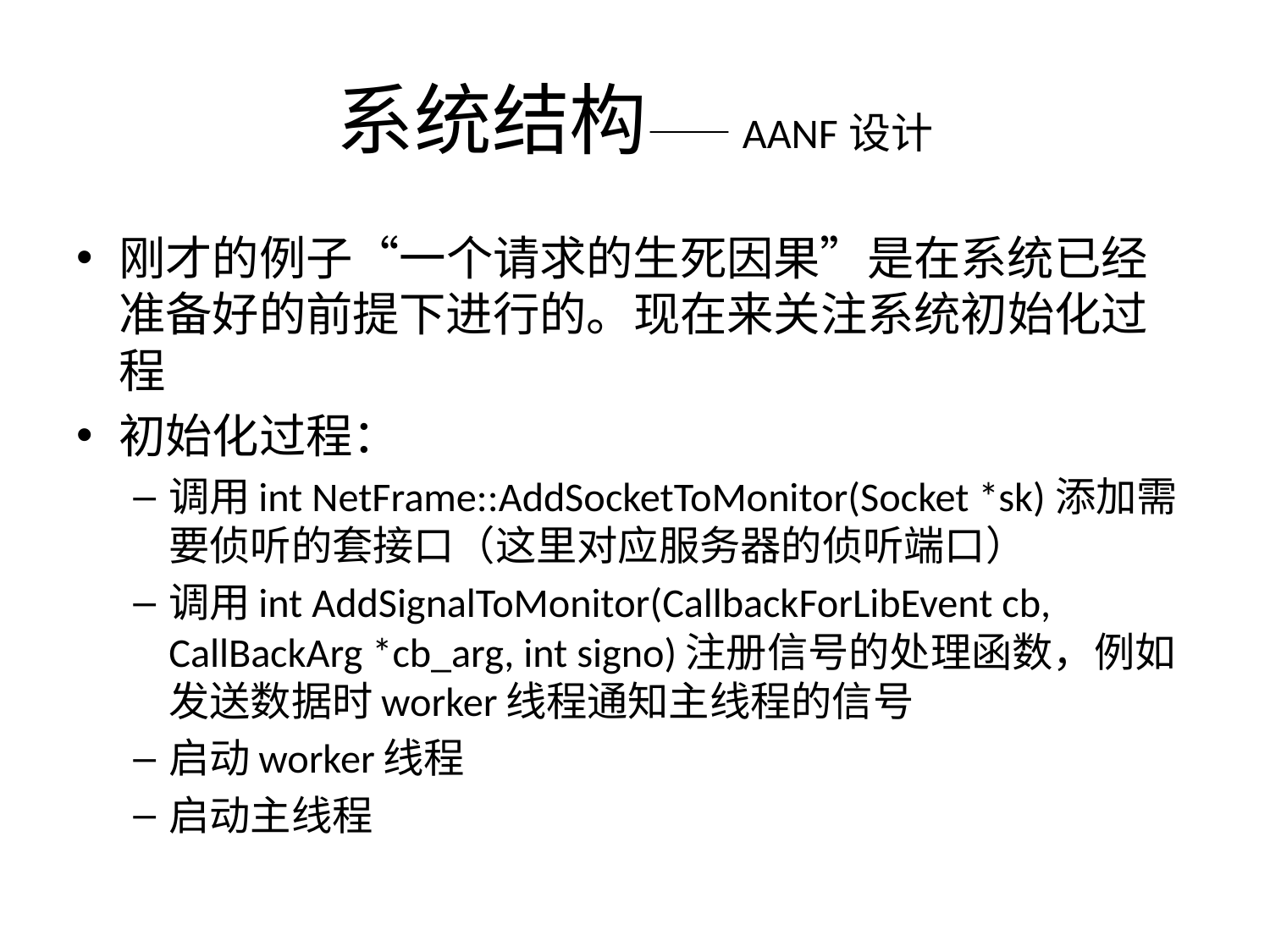

# 系统结构——AANF设计
刚才的例子“一个请求的生死因果”是在系统已经准备好的前提下进行的。现在来关注系统初始化过程
初始化过程：
调用int NetFrame::AddSocketToMonitor(Socket *sk)添加需要侦听的套接口（这里对应服务器的侦听端口）
调用int AddSignalToMonitor(CallbackForLibEvent cb, CallBackArg *cb_arg, int signo)注册信号的处理函数，例如发送数据时worker线程通知主线程的信号
启动worker线程
启动主线程